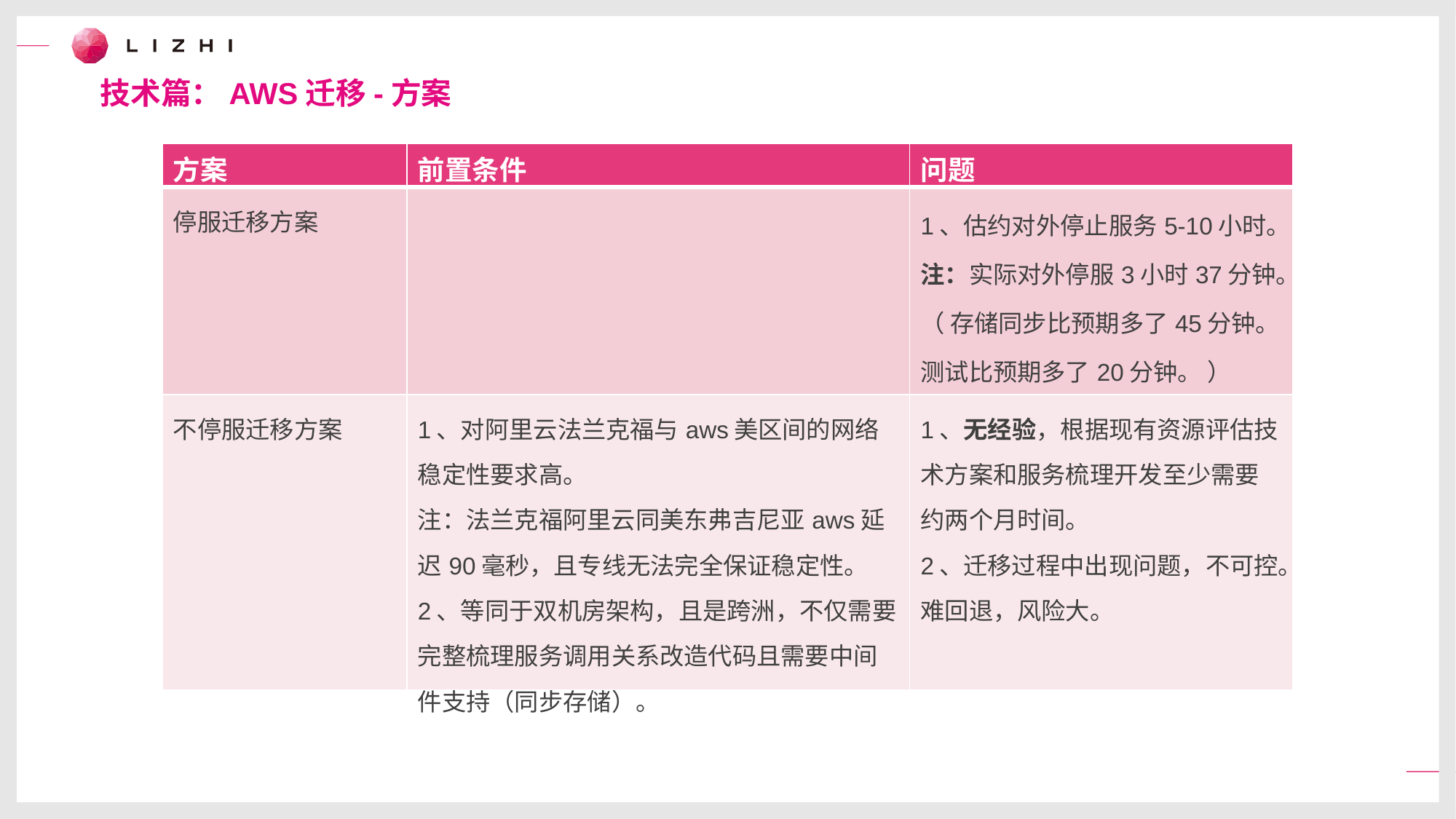

技术篇：AWS迁移-方案
| 方案 | 前置条件 | 问题 |
| --- | --- | --- |
| 停服迁移方案 |  | 1、估约对外停止服务5-10小时。 注：实际对外停服3小时37分钟。（ 存储同步比预期多了45分钟。测试比预期多了20分钟。 ） |
| 不停服迁移方案 | 1、对阿里云法兰克福与aws美区间的网络稳定性要求高。 注：法兰克福阿里云同美东弗吉尼亚aws延迟90毫秒，且专线无法完全保证稳定性。 2、等同于双机房架构，且是跨洲，不仅需要完整梳理服务调用关系改造代码且需要中间件支持（同步存储）。 | 1、无经验，根据现有资源评估技术方案和服务梳理开发至少需要约两个月时间。 2、迁移过程中出现问题，不可控。难回退，风险大。 |